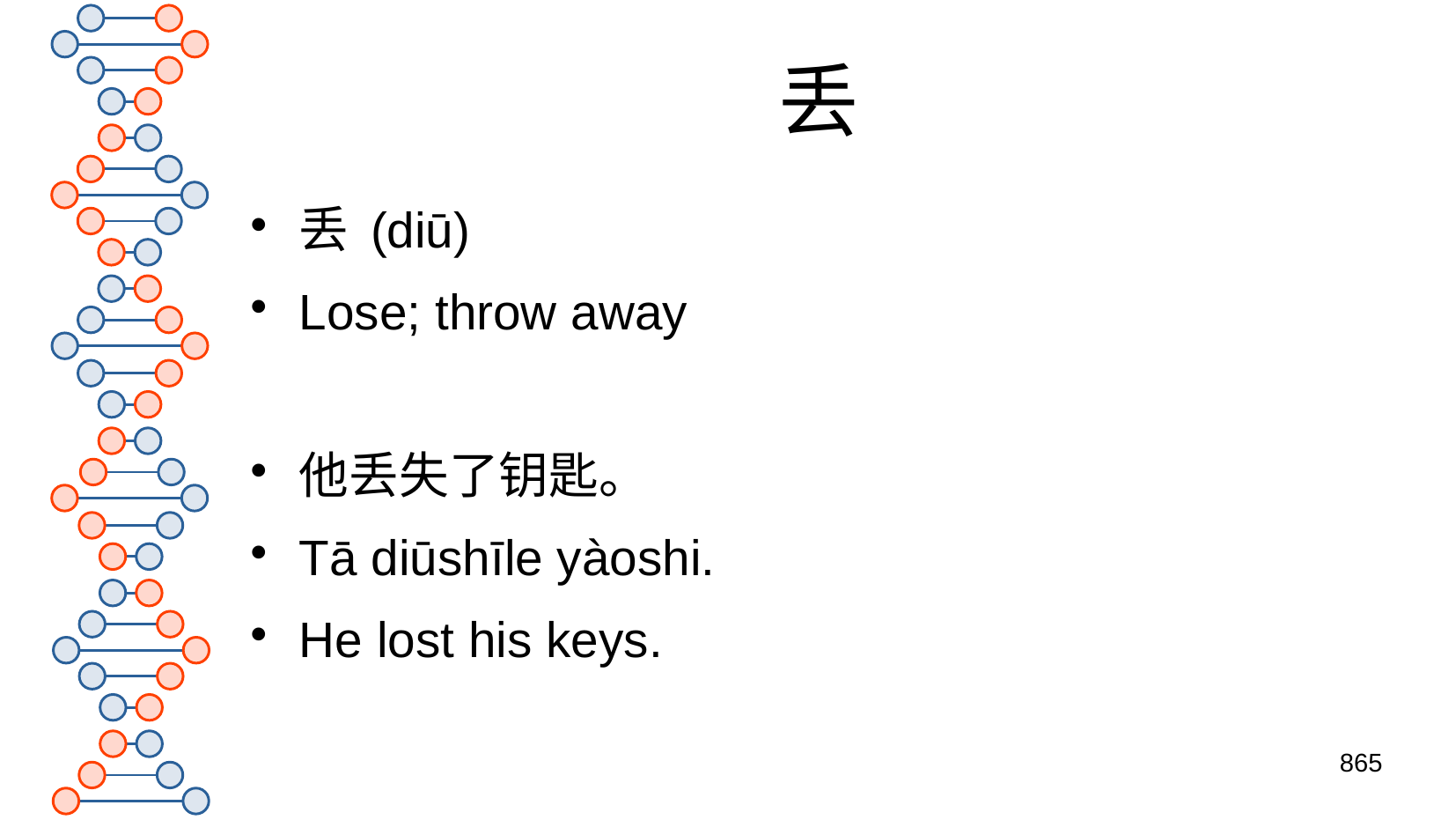

# 丢
丢 (diū)
Lose; throw away

他丢失了钥匙。
Tā diūshīle yàoshi.
He lost his keys.

865